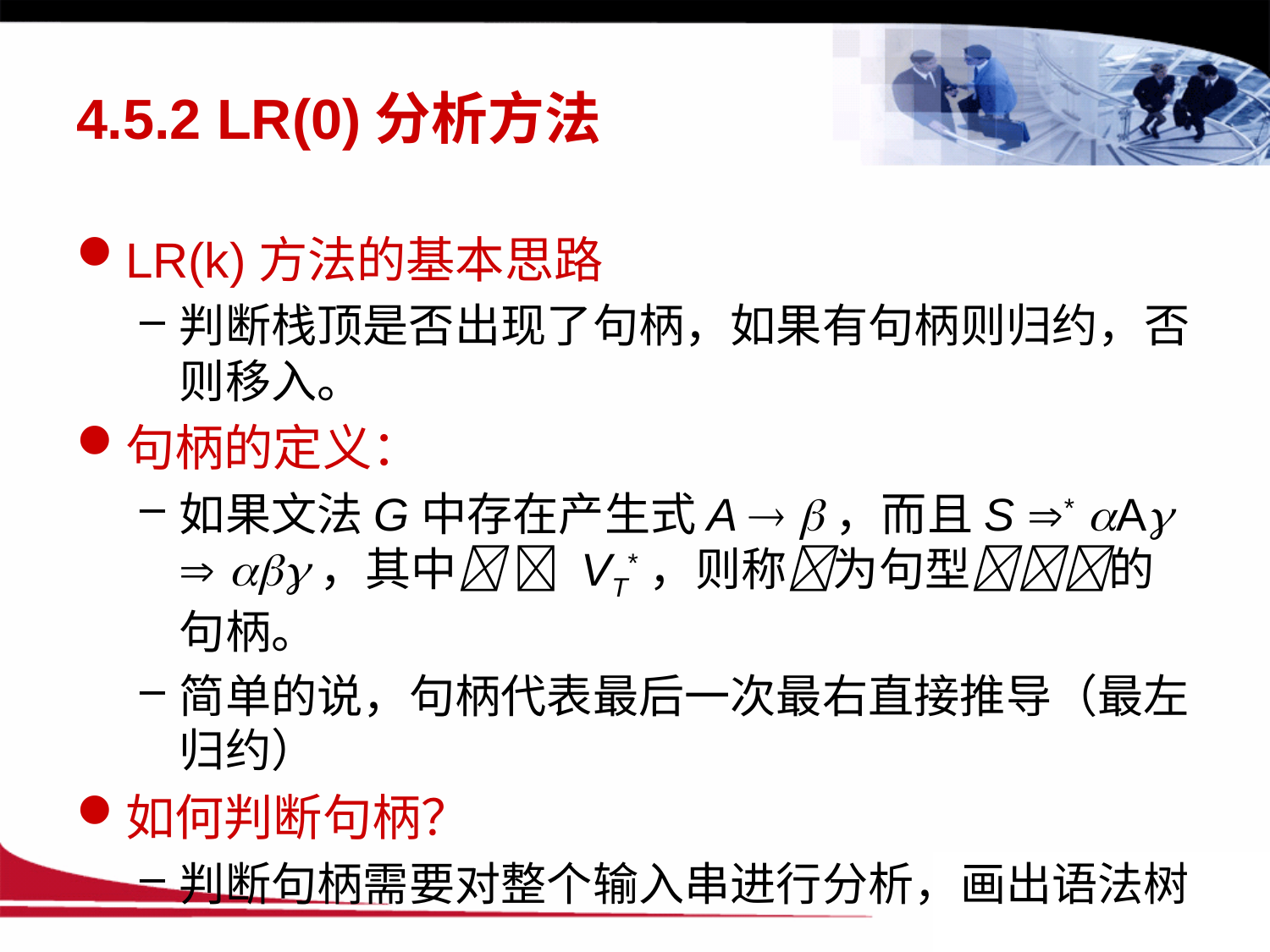

# 4.5.2 LR(0)分析方法
LR(k)方法的基本思路
判断栈顶是否出现了句柄，如果有句柄则归约，否则移入。
句柄的定义：
如果文法G中存在产生式A → β，而且S ⇒* αAγ ⇒ αβγ，其中γ ∈ VT*，则称β为句型αβγ的句柄。
简单的说，句柄代表最后一次最右直接推导（最左归约）
如何判断句柄？
判断句柄需要对整个输入串进行分析，画出语法树